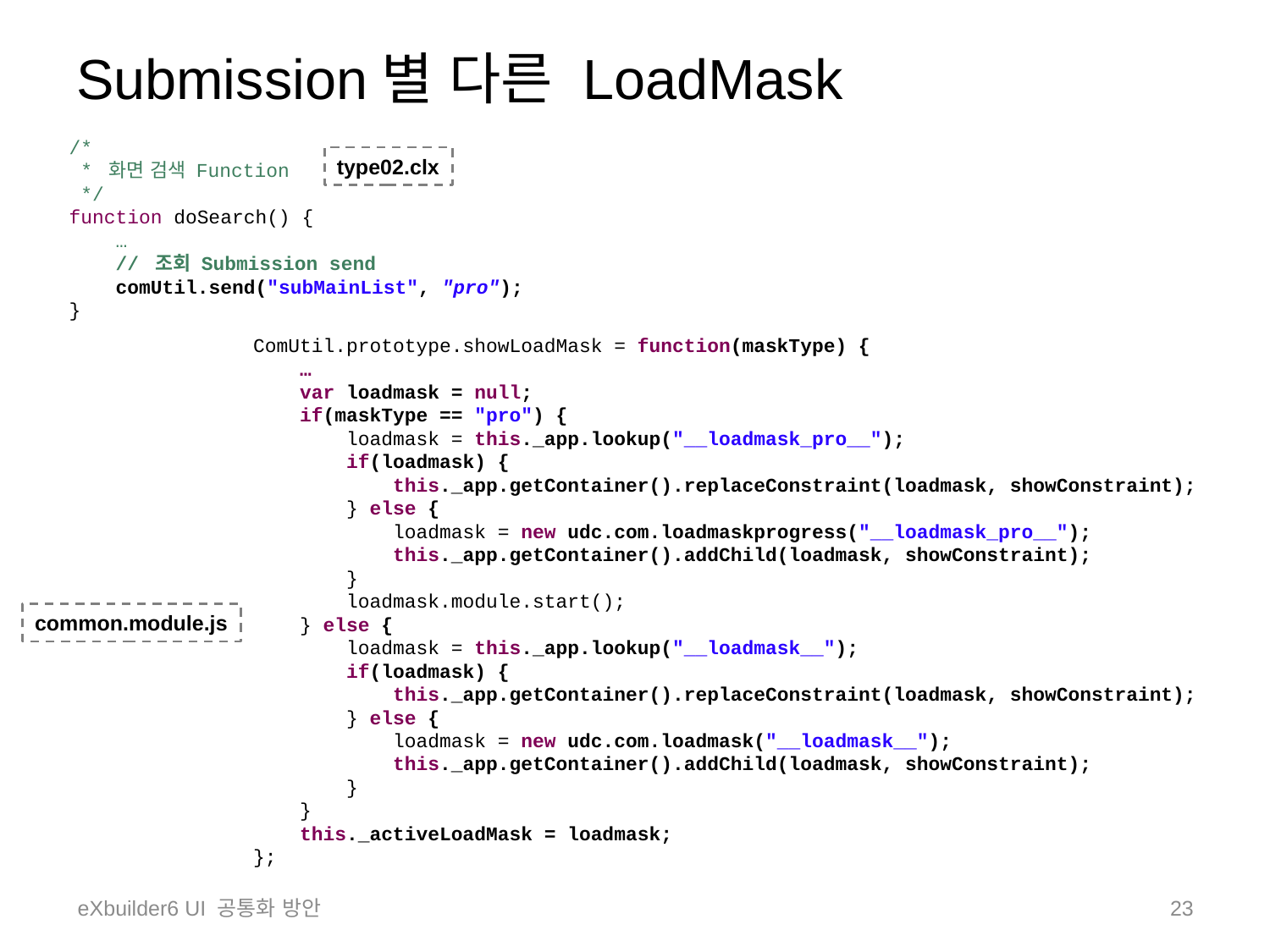

# Submission별 다른 LoadMask
/*
 * 화면 검색 Function
 */
function doSearch() {
    …
    // 조회 Submission send
    comUtil.send("subMainList", "pro");
}
type02.clx
ComUtil.prototype.showLoadMask = function(maskType) {
    …
    var loadmask = null;
    if(maskType == "pro") {
        loadmask = this._app.lookup("__loadmask_pro__");
        if(loadmask) {
            this._app.getContainer().replaceConstraint(loadmask, showConstraint);
        } else {
            loadmask = new udc.com.loadmaskprogress("__loadmask_pro__");
            this._app.getContainer().addChild(loadmask, showConstraint);
        }
        loadmask.module.start();
    } else {
        loadmask = this._app.lookup("__loadmask__");
        if(loadmask) {
            this._app.getContainer().replaceConstraint(loadmask, showConstraint);
        } else {
            loadmask = new udc.com.loadmask("__loadmask__");
            this._app.getContainer().addChild(loadmask, showConstraint);
        }
    }
    this._activeLoadMask = loadmask;
};
common.module.js
eXbuilder6 UI 공통화 방안
23